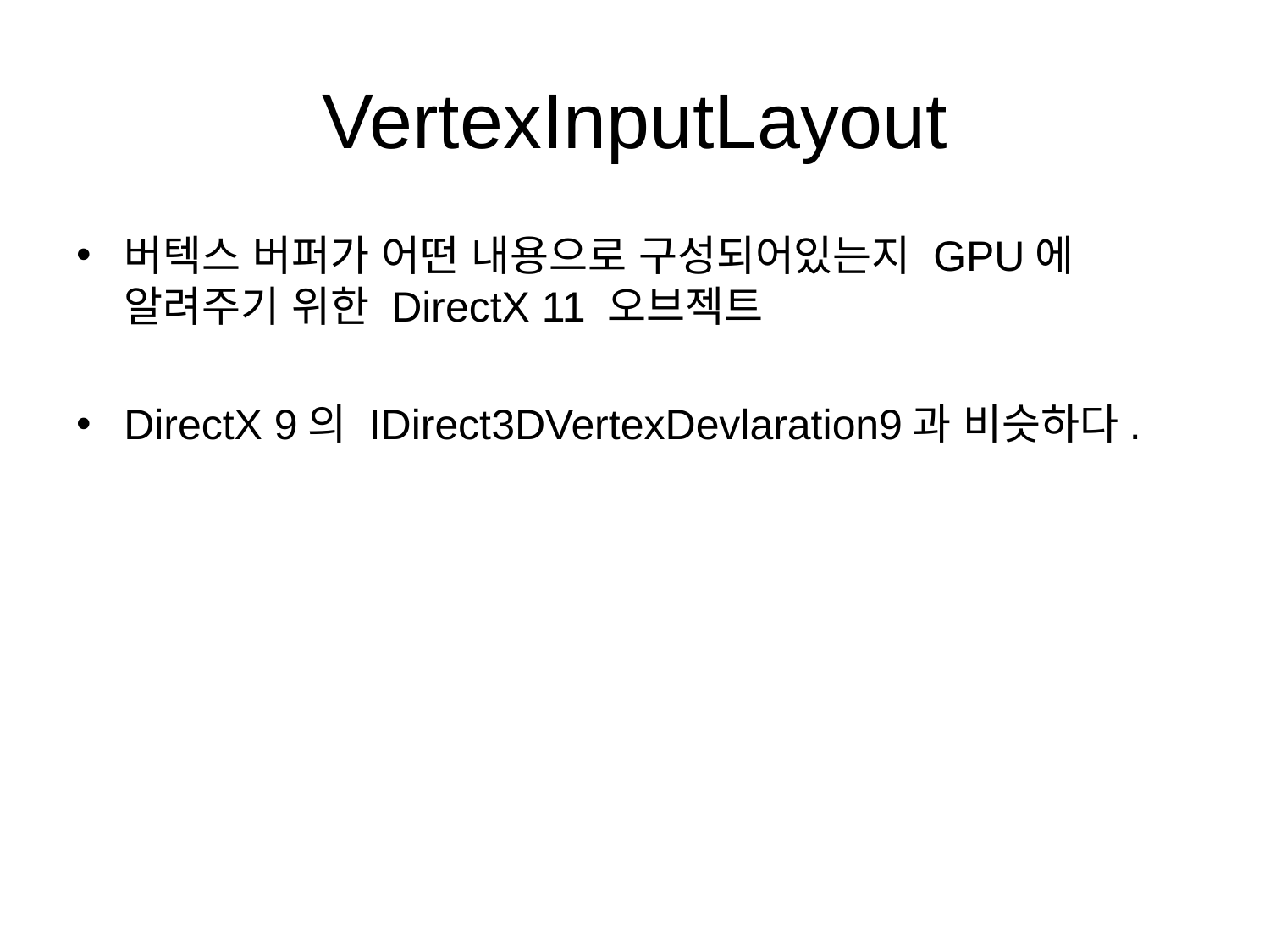

# VertexInputLayout
버텍스 버퍼가 어떤 내용으로 구성되어있는지 GPU에 알려주기 위한 DirectX 11 오브젝트

DirectX 9의 IDirect3DVertexDevlaration9과 비슷하다.